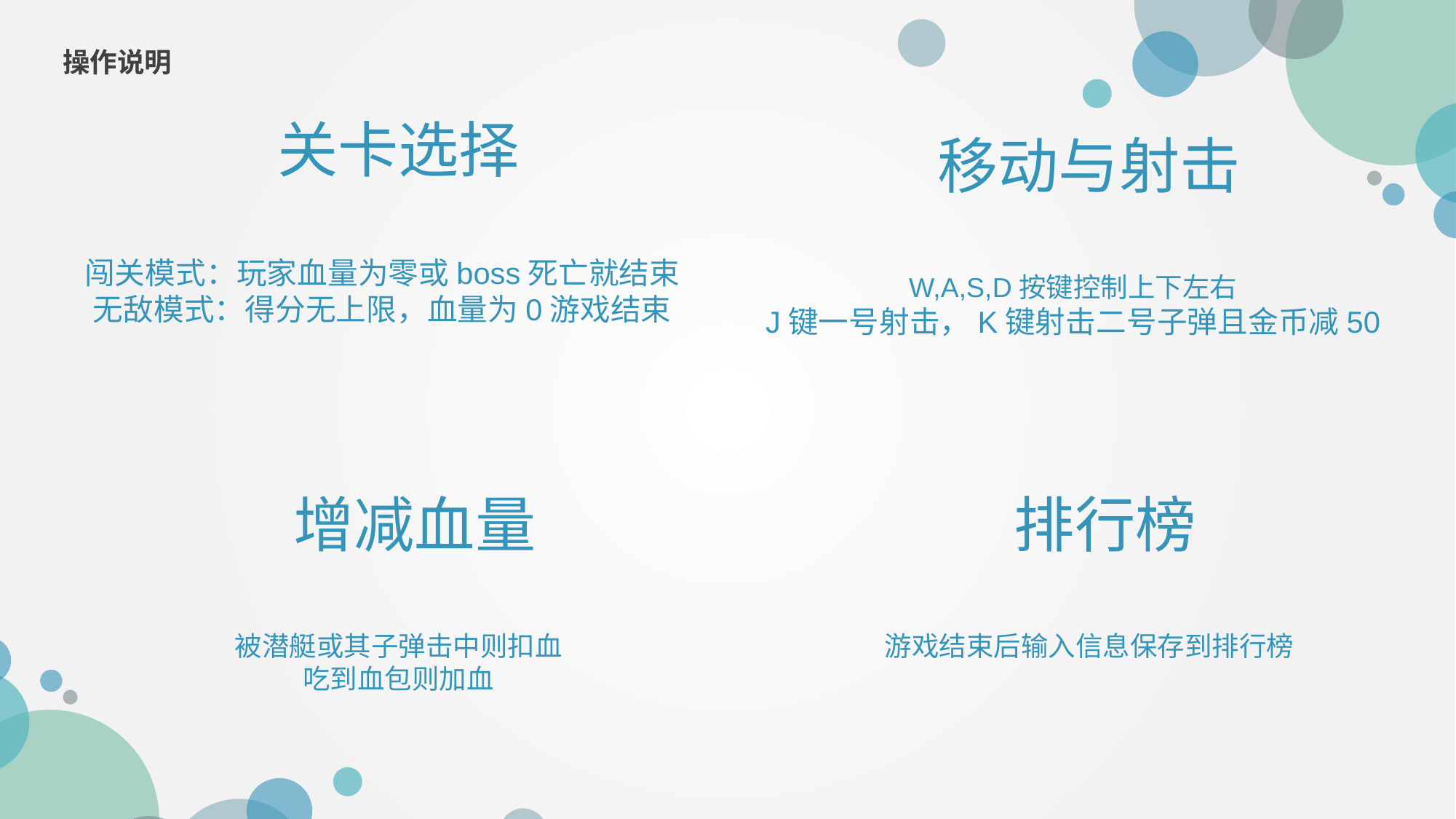

操作说明

关卡选择
移动与射击
闯关模式：玩家血量为零或boss死亡就结束
无敌模式：得分无上限，血量为0游戏结束
W,A,S,D按键控制上下左右
J键一号射击，K键射击二号子弹且金币减50
增减血量
排行榜
被潜艇或其子弹击中则扣血
吃到血包则加血
游戏结束后输入信息保存到排行榜